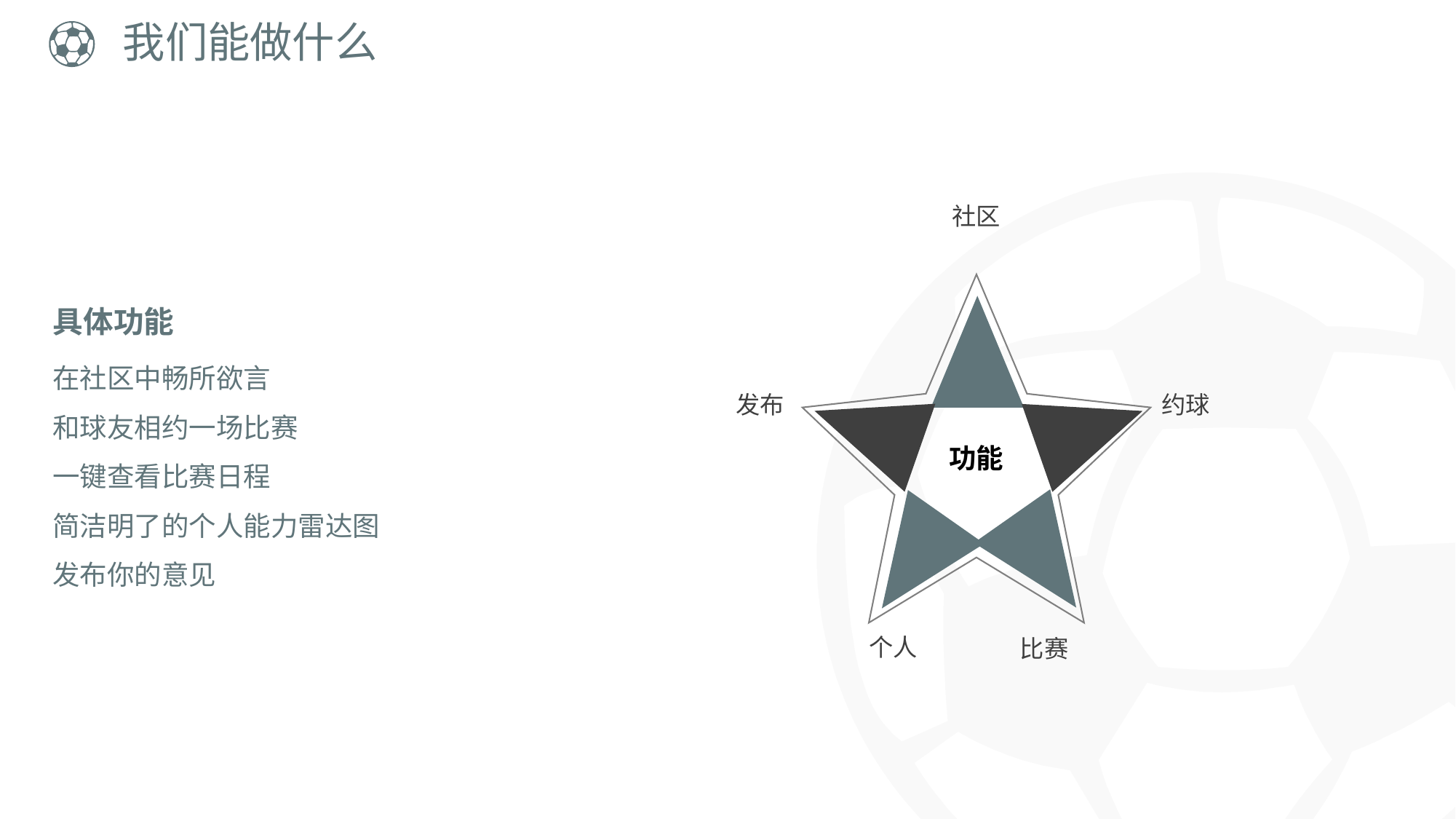

# 我们能做什么
社区

功能
具体功能

在社区中畅所欲言
和球友相约一场比赛
一键查看比赛日程
简洁明了的个人能力雷达图
发布你的意见

发布
约球

个人
比赛